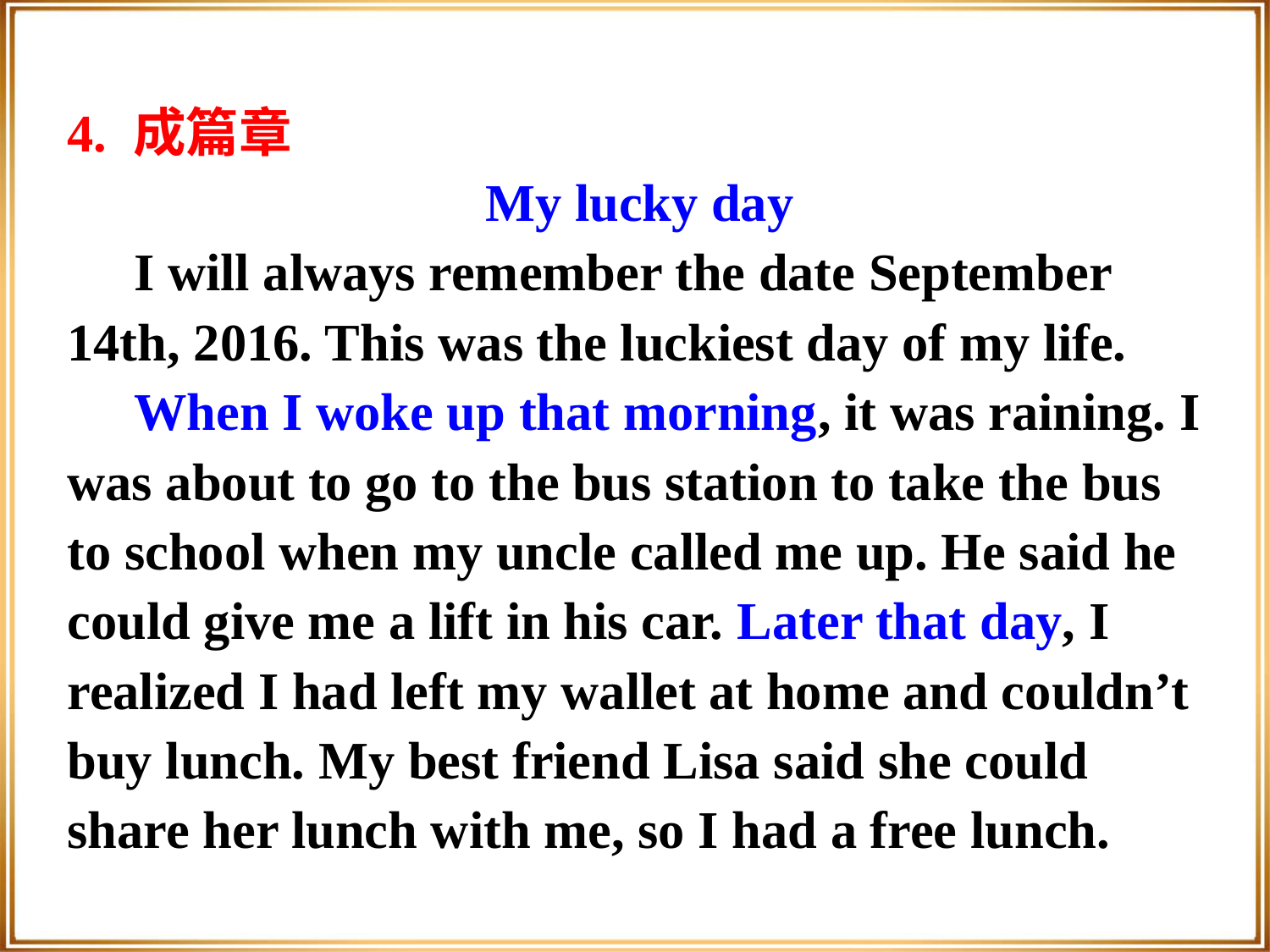

4. 成篇章
My lucky day
     I will always remember the date September 14th, 2016. This was the luckiest day of my life.
     When I woke up that morning, it was raining. I was about to go to the bus station to take the bus to school when my uncle called me up. He said he could give me a lift in his car. Later that day, I realized I had left my wallet at home and couldn’t buy lunch. My best friend Lisa said she could share her lunch with me, so I had a free lunch.